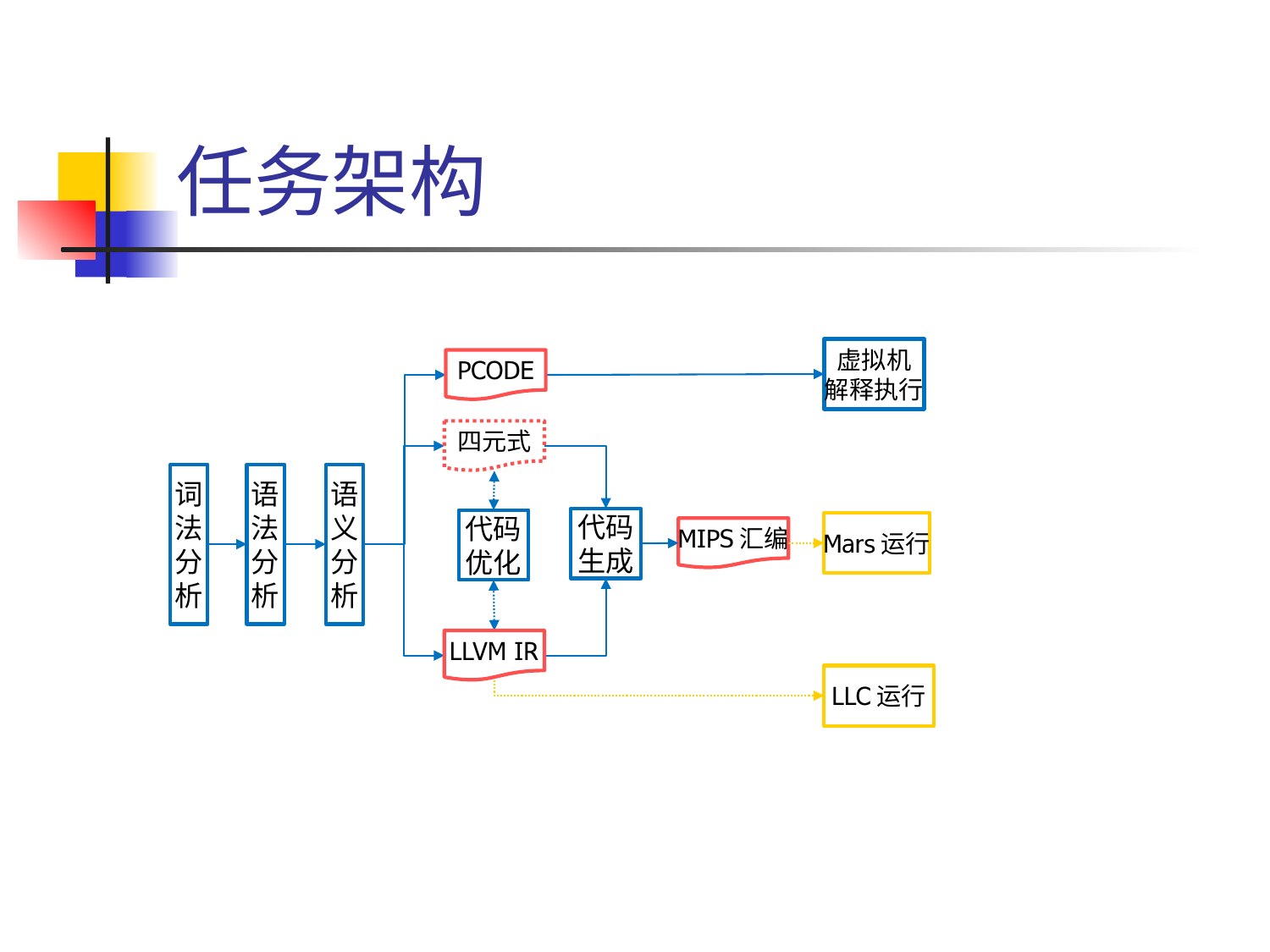

# 任务架构
虚拟机
解释执行
PCODE
四元式
词
法
分
析
语
法
分
析
语
义
分
析
代码
生成
代码
优化
Mars运行
MIPS汇编
LLVM IR
LLC运行